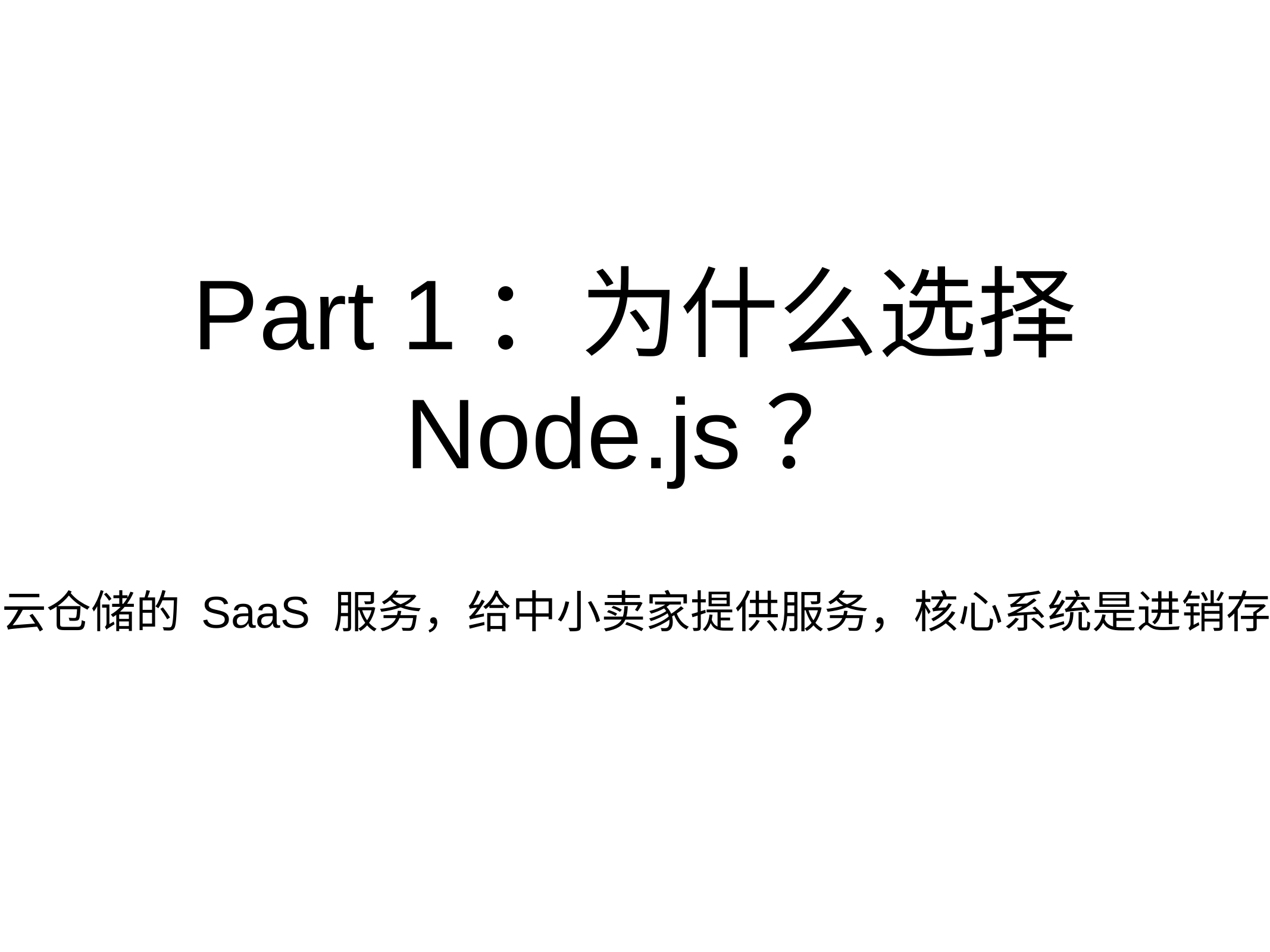

# Part 1：为什么选择 Node.js？
空弦科技做的是基于云仓储的 SaaS 服务，给中小卖家提供服务，核心系统是进销存、订单池、WMS。